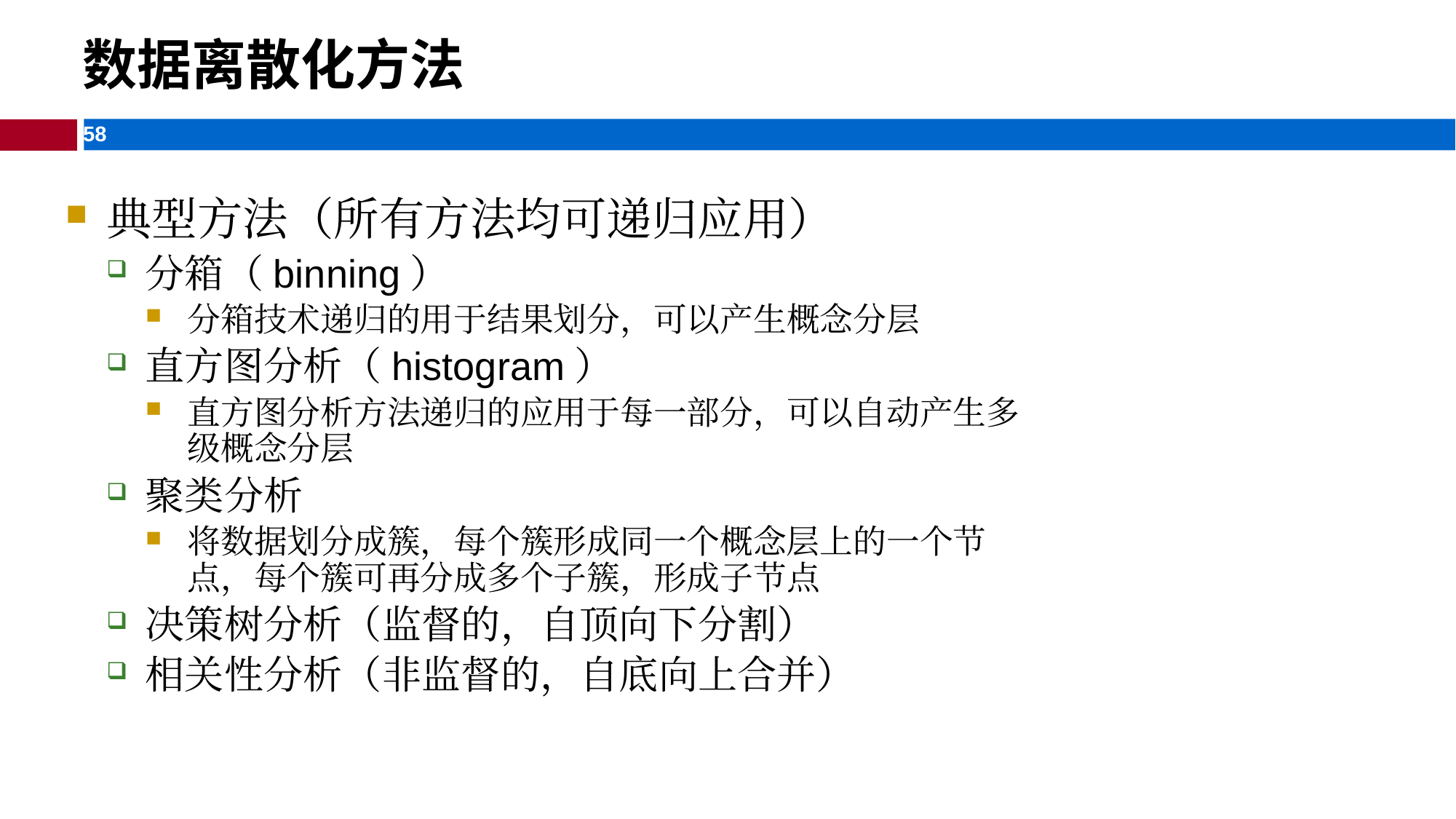

数据离散化方法
典型方法（所有方法均可递归应用）
分箱（binning）
分箱技术递归的用于结果划分，可以产生概念分层
直方图分析（histogram）
直方图分析方法递归的应用于每一部分，可以自动产生多级概念分层
聚类分析
将数据划分成簇，每个簇形成同一个概念层上的一个节点，每个簇可再分成多个子簇，形成子节点
决策树分析（监督的，自顶向下分割）
相关性分析（非监督的，自底向上合并）